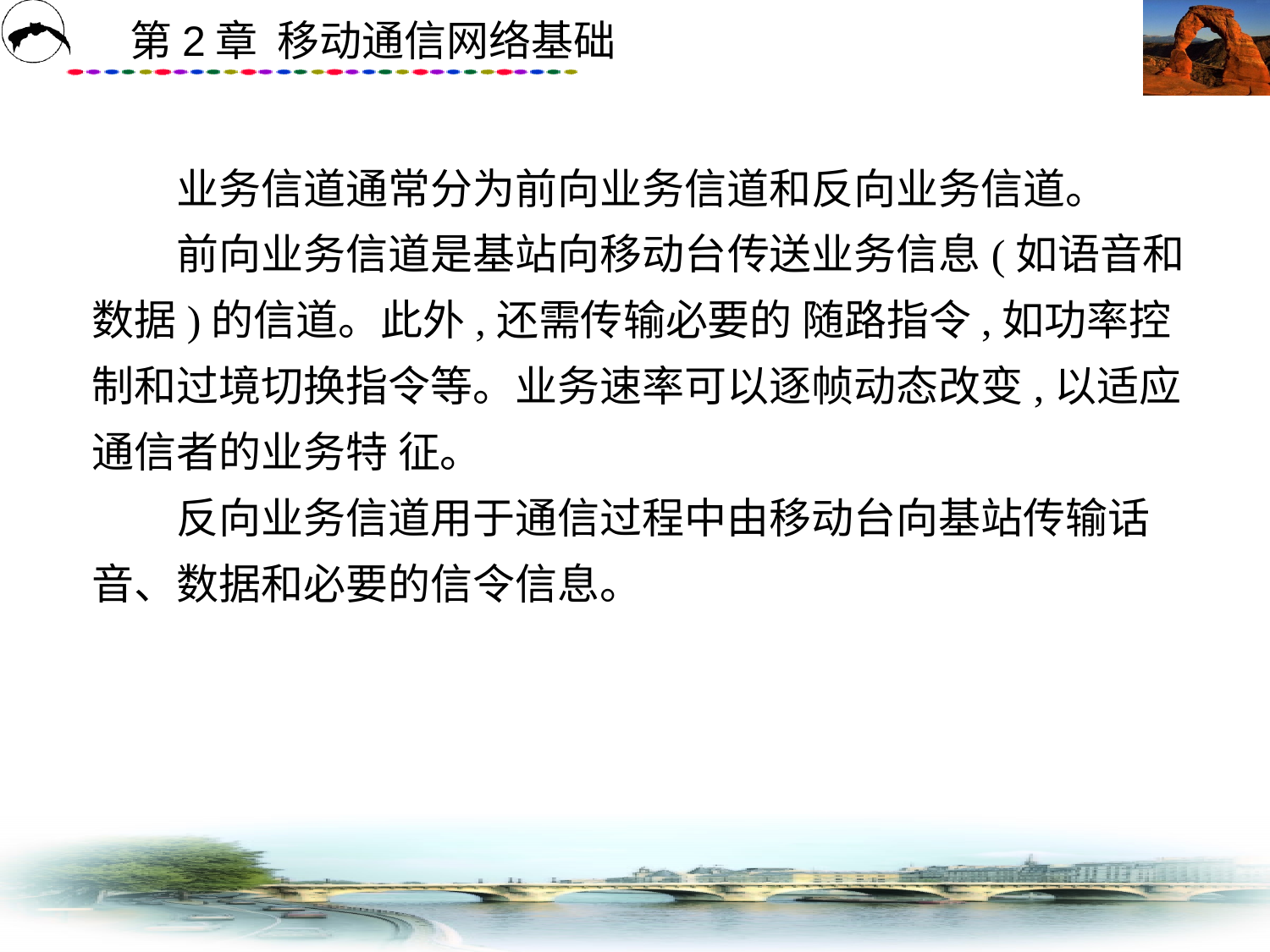

# 业务信道通常分为前向业务信道和反向业务信道。 　　前向业务信道是基站向移动台传送业务信息(如语音和数据)的信道。此外,还需传输必要的 随路指令,如功率控制和过境切换指令等。业务速率可以逐帧动态改变,以适应通信者的业务特 征。 　　反向业务信道用于通信过程中由移动台向基站传输话音、数据和必要的信令信息。